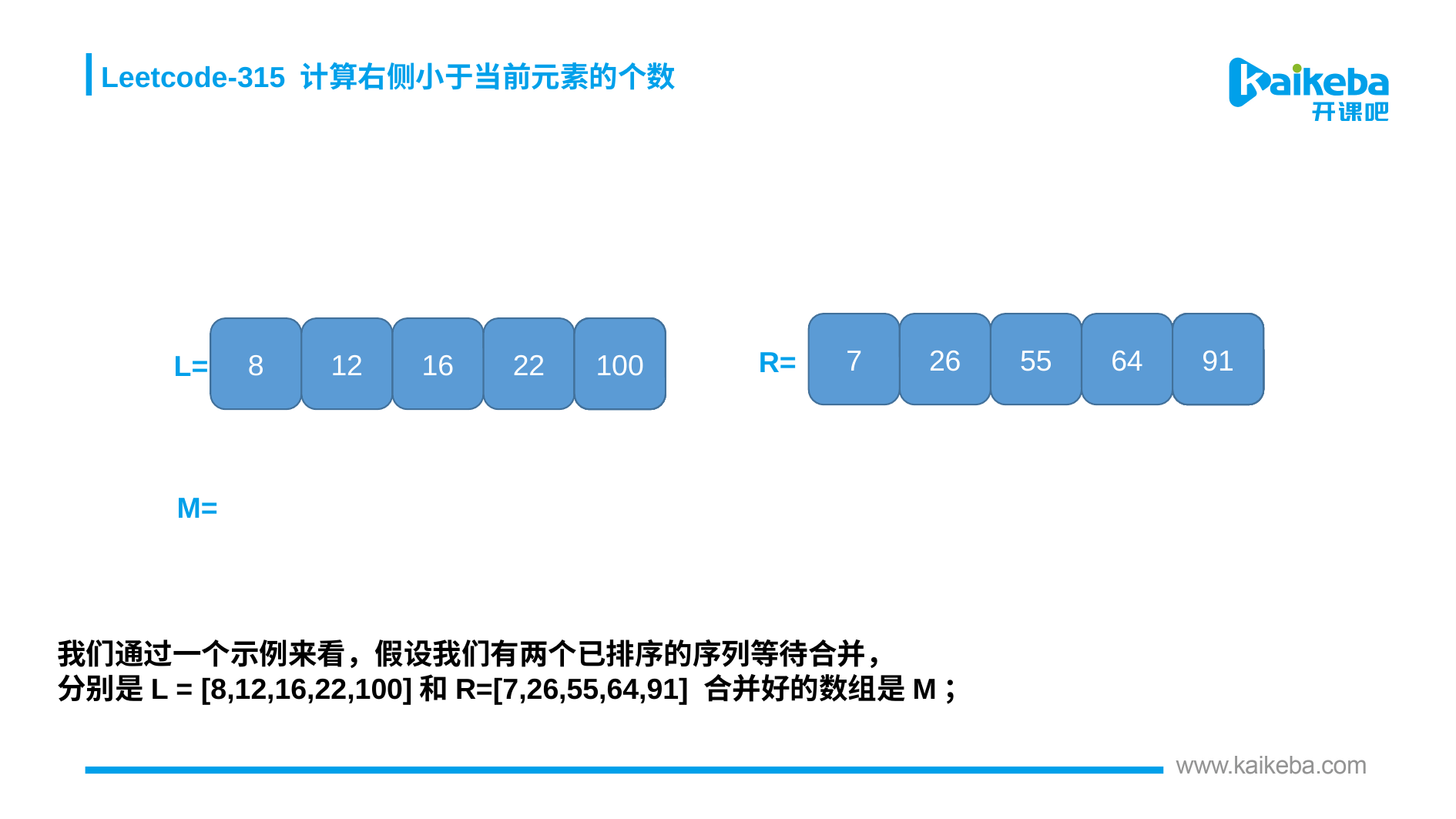

Leetcode-315 计算右侧小于当前元素的个数

7
26
55
64

91
8
12
16
22

100
R=
L=
M=
我们通过一个示例来看，假设我们有两个已排序的序列等待合并，
分别是L = [8,12,16,22,100]和R=[7,26,55,64,91] 合并好的数组是M；